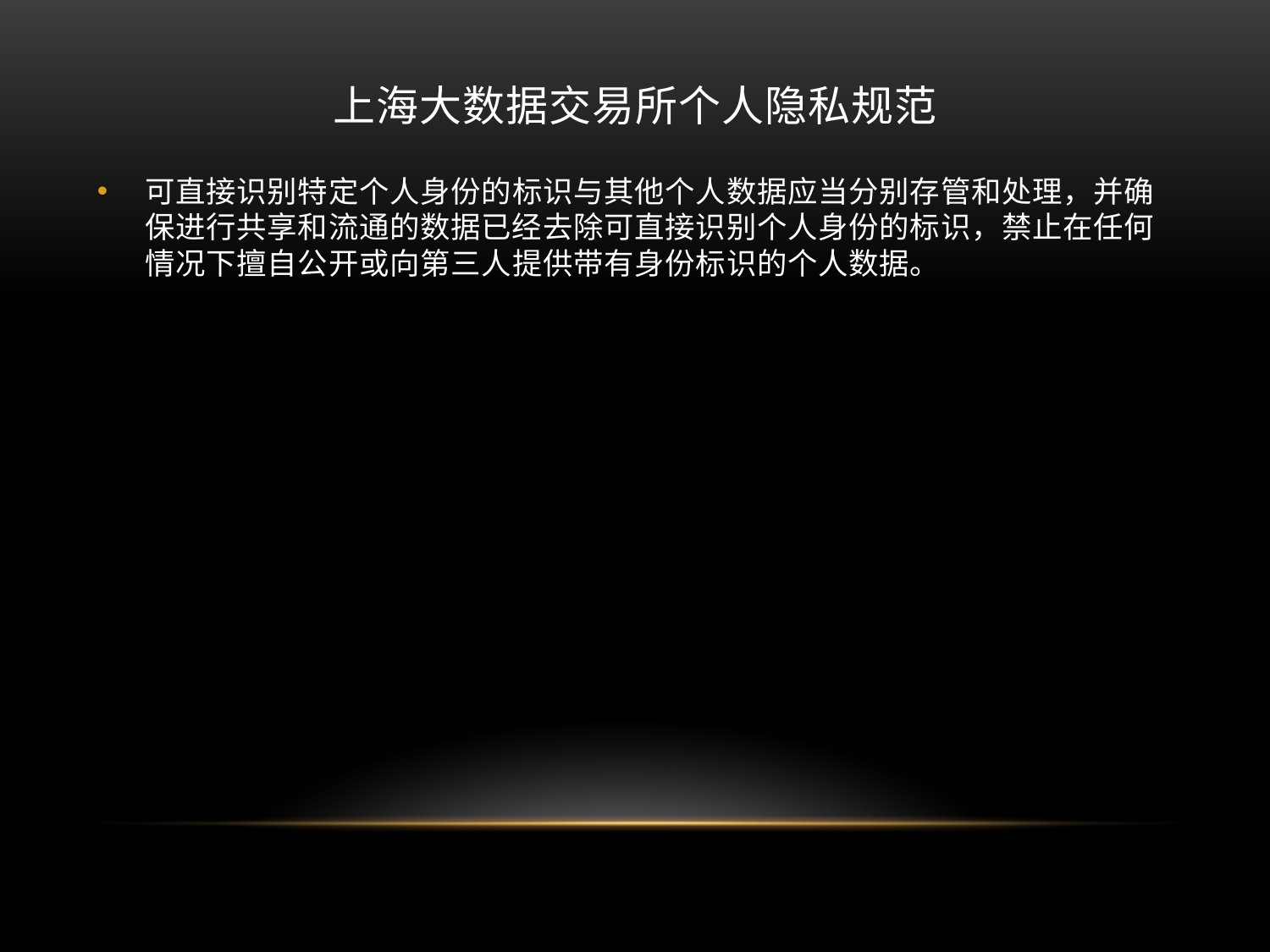

# 上海大数据交易所个人隐私规范
可直接识别特定个人身份的标识与其他个人数据应当分别存管和处理，并确保进行共享和流通的数据已经去除可直接识别个人身份的标识，禁止在任何情况下擅自公开或向第三人提供带有身份标识的个人数据。